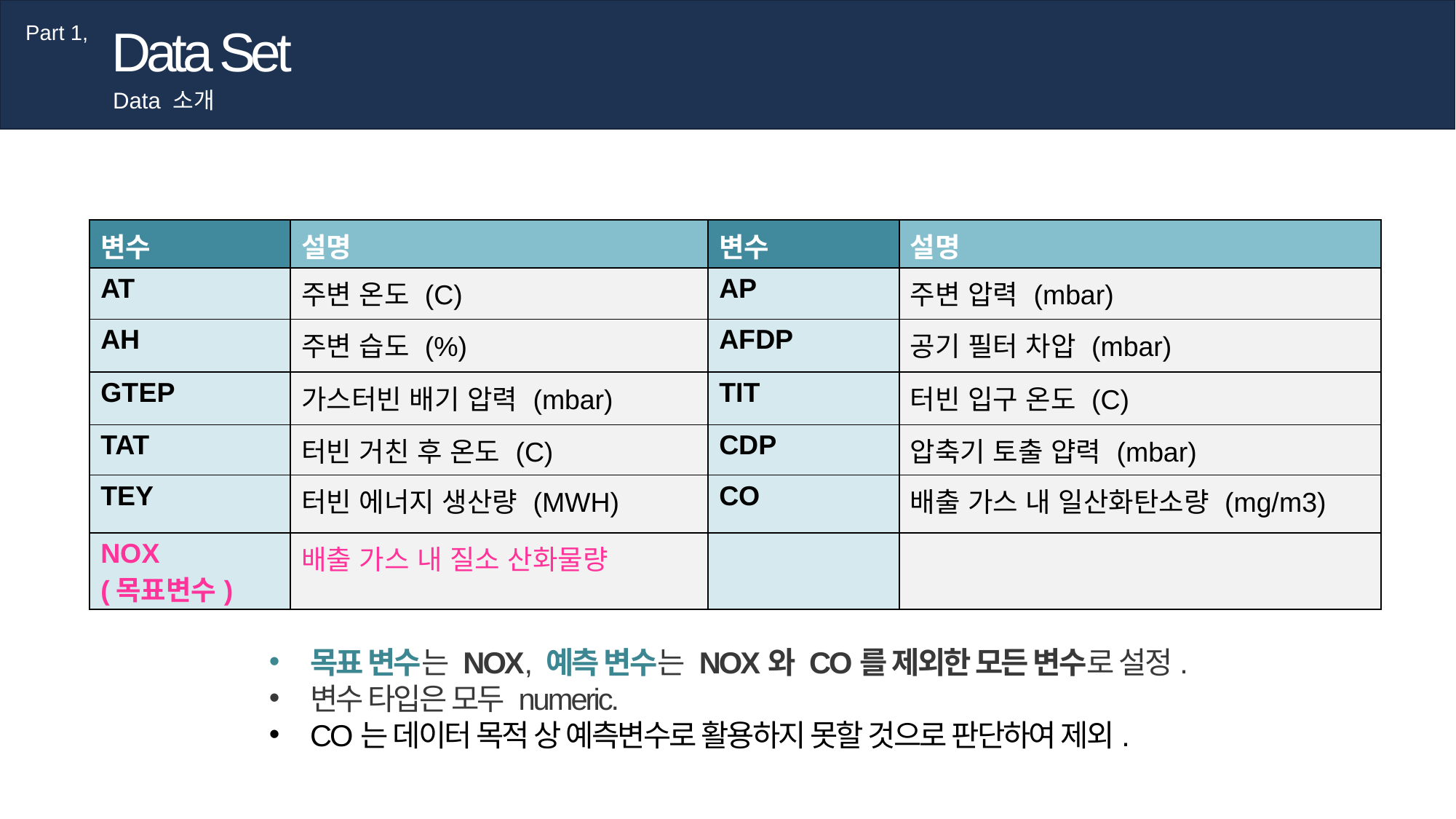

Data Set
Part 1,
Data 소개
| 변수 | 설명 | 변수 | 설명 |
| --- | --- | --- | --- |
| AT | 주변 온도 (C) | AP | 주변 압력 (mbar) |
| AH | 주변 습도 (%) | AFDP | 공기 필터 차압 (mbar) |
| GTEP | 가스터빈 배기 압력 (mbar) | TIT | 터빈 입구 온도 (C) |
| TAT | 터빈 거친 후 온도 (C) | CDP | 압축기 토출 얍력 (mbar) |
| TEY | 터빈 에너지 생산량 (MWH) | CO | 배출 가스 내 일산화탄소량 (mg/m3) |
| NOX (목표변수) | 배출 가스 내 질소 산화물량 |  |  |
목표 변수는 NOX, 예측 변수는 NOX와 CO를 제외한 모든 변수로 설정.
변수 타입은 모두 numeric.
CO는 데이터 목적 상 예측변수로 활용하지 못할 것으로 판단하여 제외.